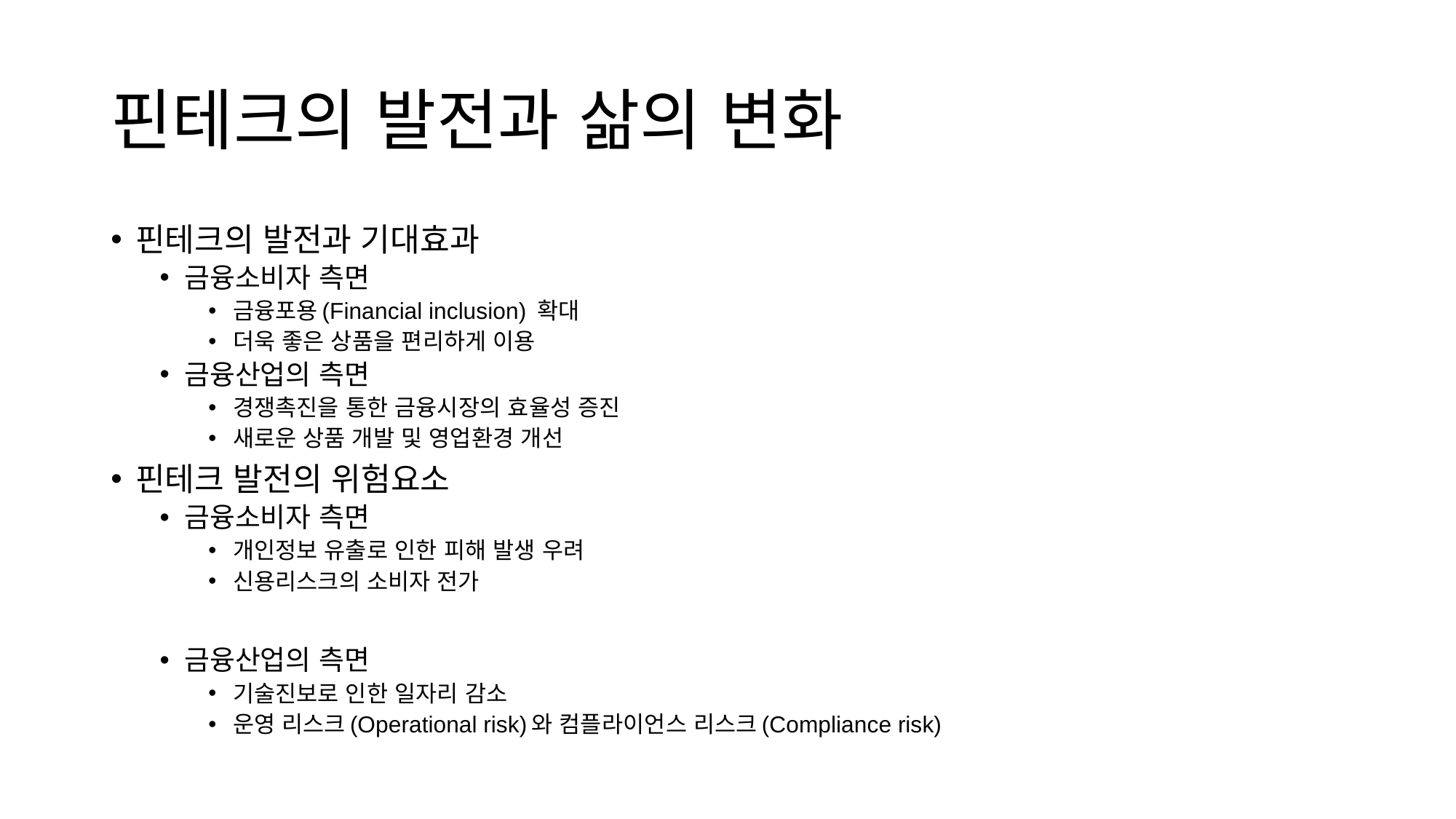

# 핀테크의 발전과 삶의 변화
핀테크의 발전과 기대효과
금융소비자 측면
금융포용(Financial inclusion) 확대
더욱 좋은 상품을 편리하게 이용
금융산업의 측면
경쟁촉진을 통한 금융시장의 효율성 증진
새로운 상품 개발 및 영업환경 개선
핀테크 발전의 위험요소
금융소비자 측면
개인정보 유출로 인한 피해 발생 우려
신용리스크의 소비자 전가

금융산업의 측면
기술진보로 인한 일자리 감소
운영 리스크(Operational risk)와 컴플라이언스 리스크(Compliance risk)